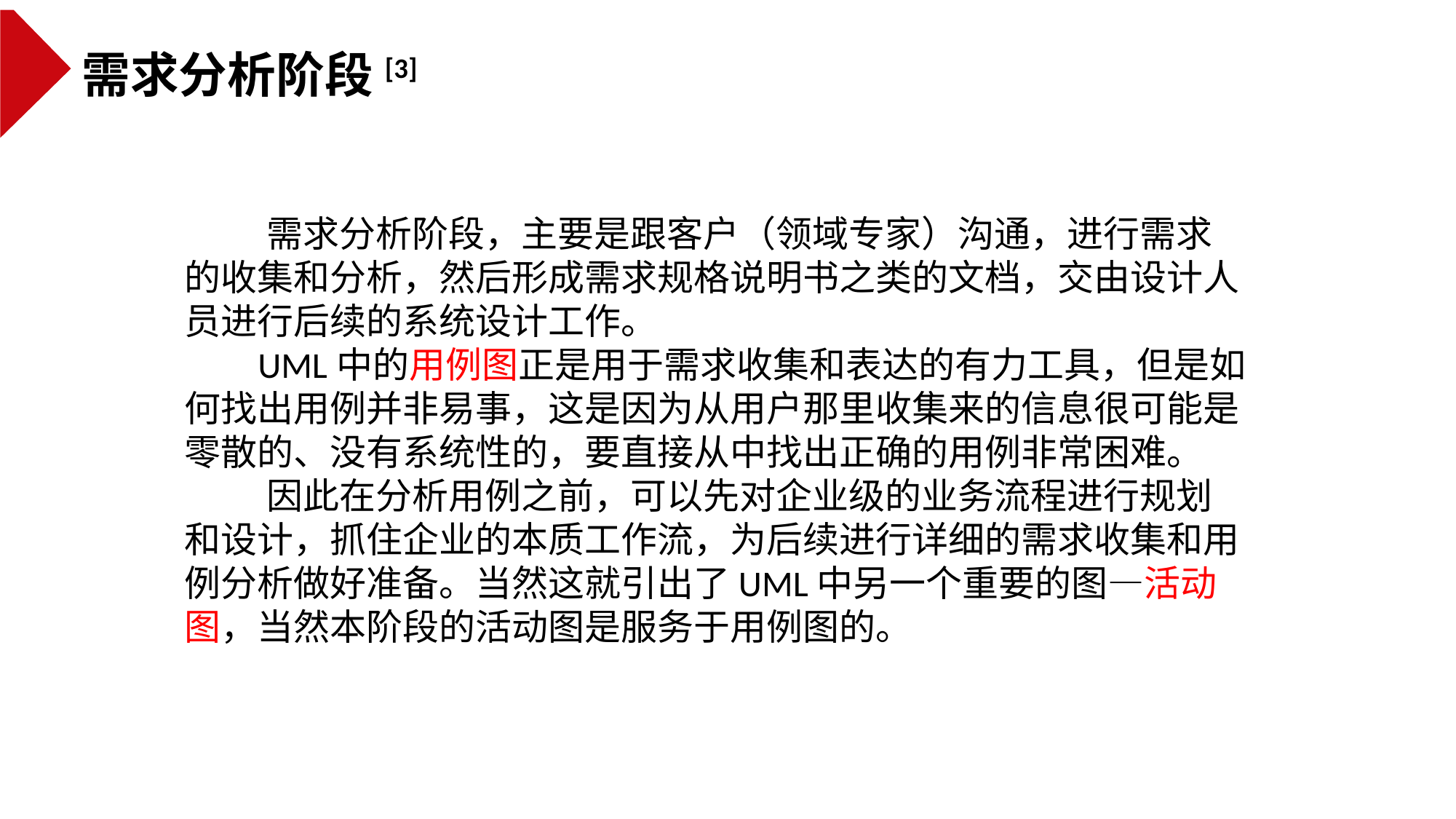

需求分析阶段[3]
         需求分析阶段，主要是跟客户（领域专家）沟通，进行需求的收集和分析，然后形成需求规格说明书之类的文档，交由设计人员进行后续的系统设计工作。
         UML中的用例图正是用于需求收集和表达的有力工具，但是如何找出用例并非易事，这是因为从用户那里收集来的信息很可能是零散的、没有系统性的，要直接从中找出正确的用例非常困难。
         因此在分析用例之前，可以先对企业级的业务流程进行规划和设计，抓住企业的本质工作流，为后续进行详细的需求收集和用例分析做好准备。当然这就引出了UML中另一个重要的图—活动图，当然本阶段的活动图是服务于用例图的。